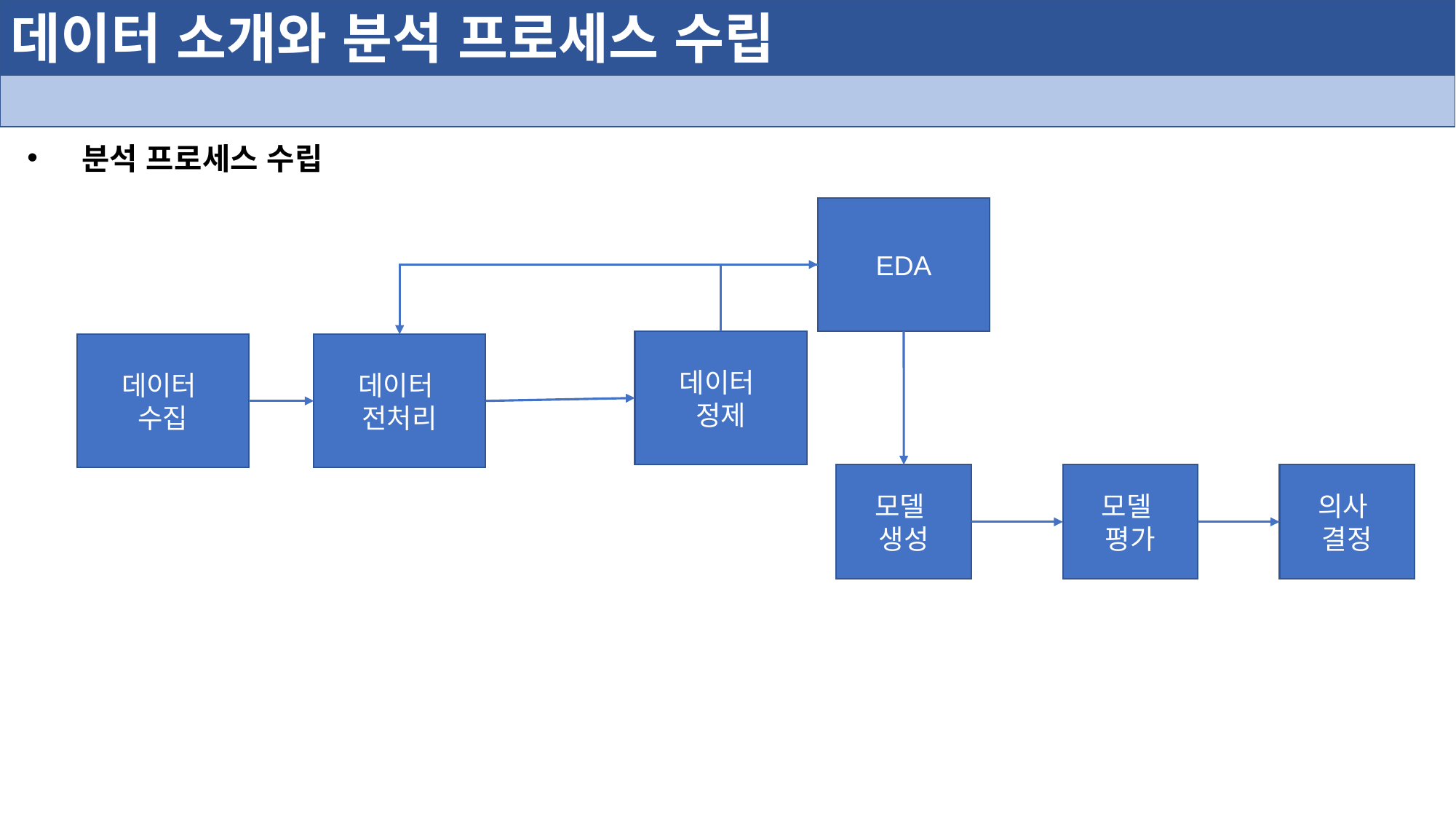

데이터 소개와 분석 프로세스 수립

분석 프로세스 수립
EDA
데이터
정제
데이터
수집
데이터
전처리
모델
생성
모델
평가
의사
결정